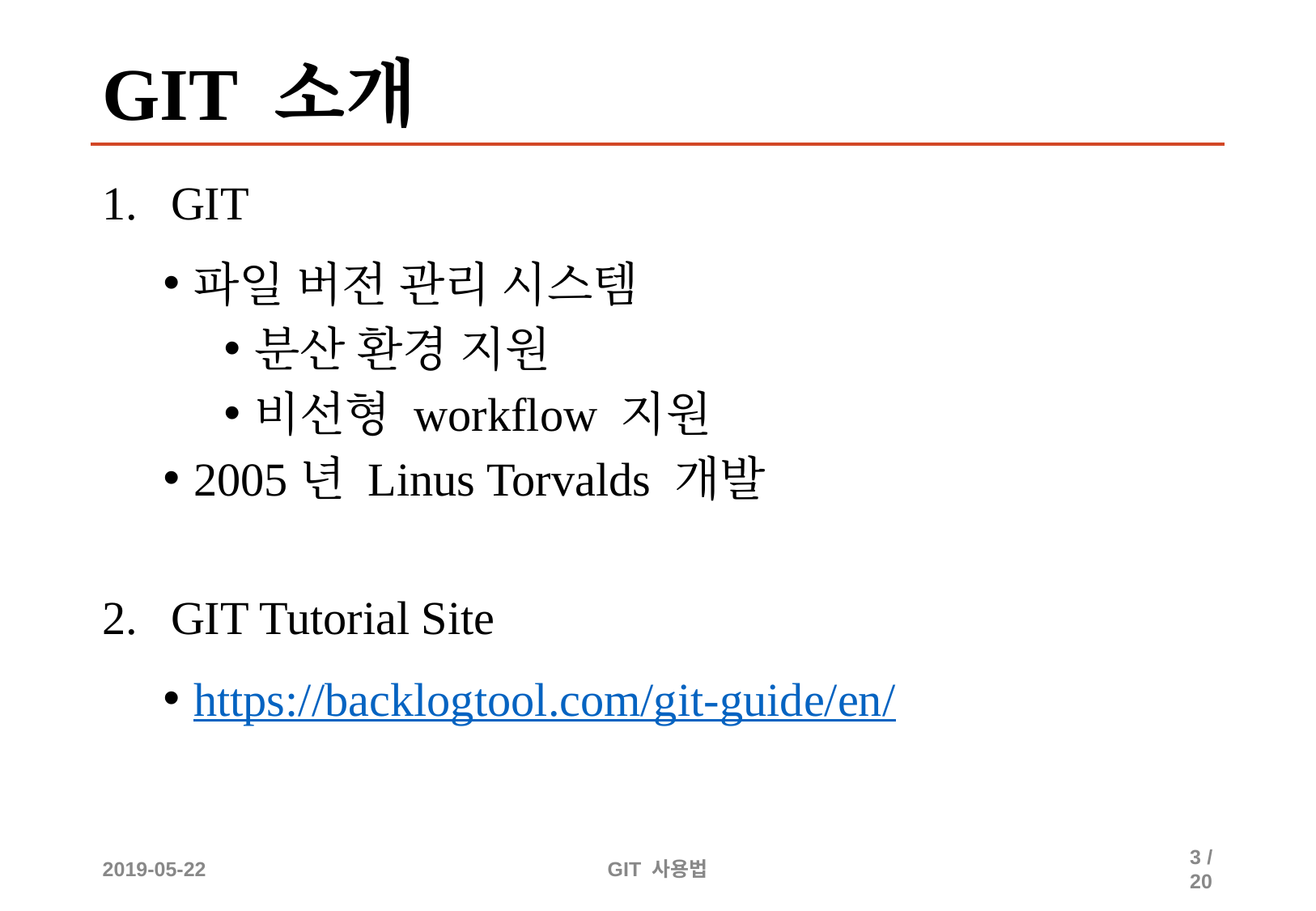

# GIT 소개
GIT

파일 버전 관리 시스템
분산 환경 지원
비선형 workflow 지원
2005년 Linus Torvalds 개발

GIT Tutorial Site

https://backlogtool.com/git-guide/en/
2019-05-22
GIT 사용법
3 / 20